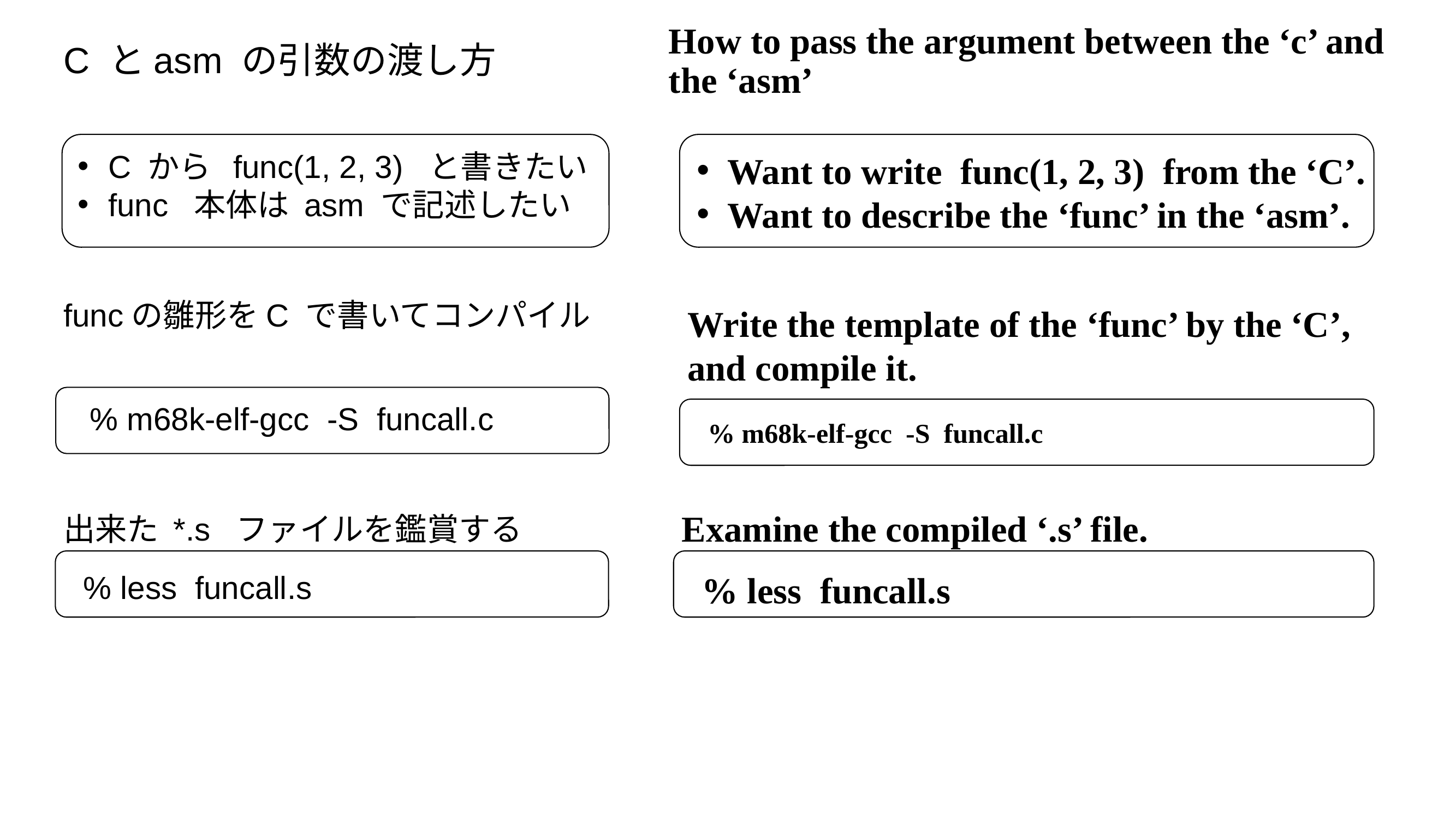

How to pass the argument between the ‘c’ and the ‘asm’
# C とasm の引数の渡し方

C から  func(1, 2, 3)  と書きたい
func  本体は asm で記述したい
Want to write  func(1, 2, 3)  from the ‘C’.
Want to describe the ‘func’ in the ‘asm’.

funcの雛形をC で書いてコンパイル
Write the template of the ‘func’ by the ‘C’, and compile it.

% m68k-elf-gcc  -S  funcall.c

% m68k-elf-gcc  -S  funcall.c
Examine the compiled ‘.s’ file.
出来た *.s  ファイルを鑑賞する

% less  funcall.s
% less  funcall.s